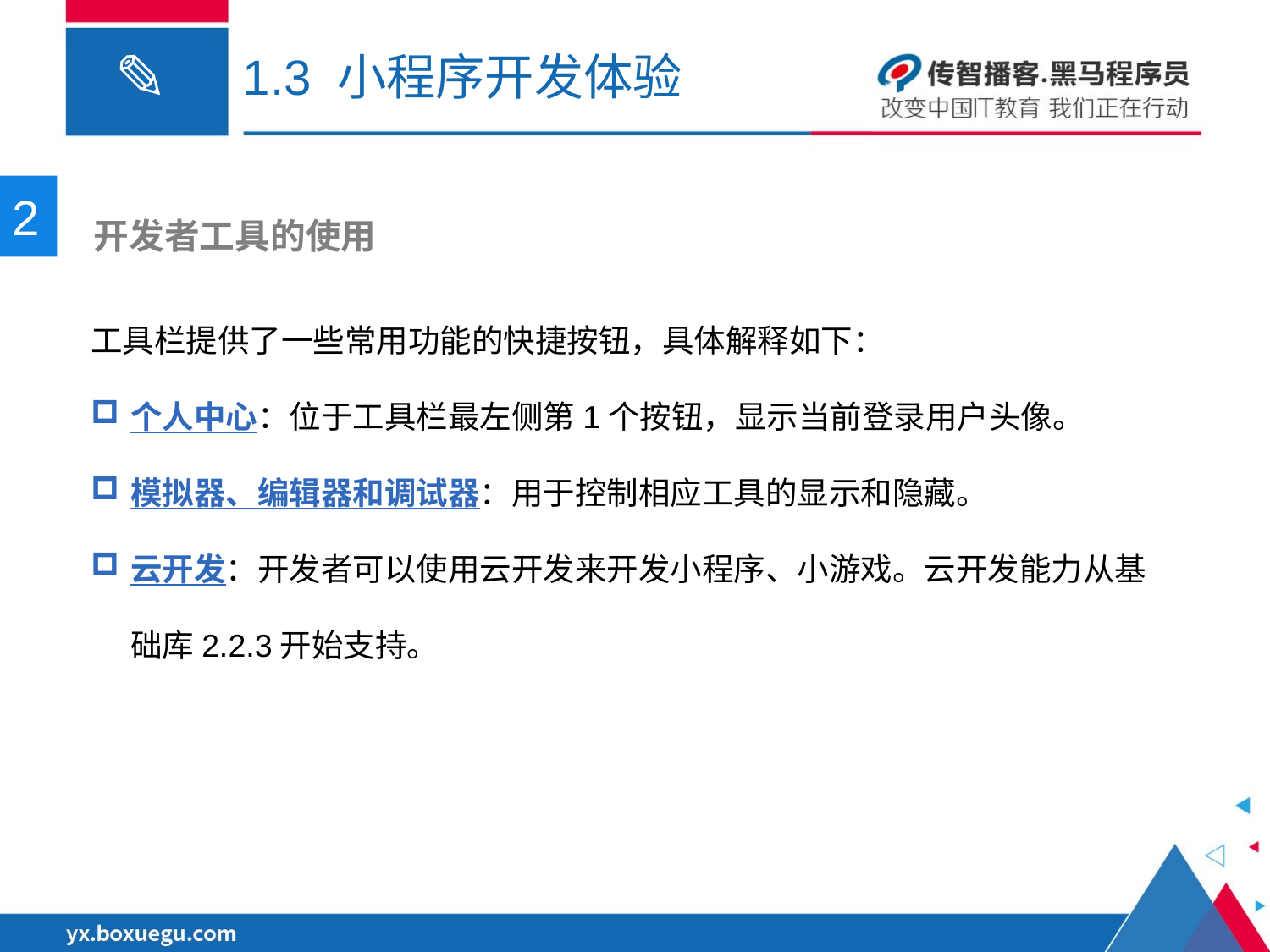

# 1.3 小程序开发体验

2
  开发者工具的使用
工具栏提供了一些常用功能的快捷按钮，具体解释如下：
个人中心：位于工具栏最左侧第1个按钮，显示当前登录用户头像。
模拟器、编辑器和调试器：用于控制相应工具的显示和隐藏。
云开发：开发者可以使用云开发来开发小程序、小游戏。云开发能力从基础库2.2.3开始支持。